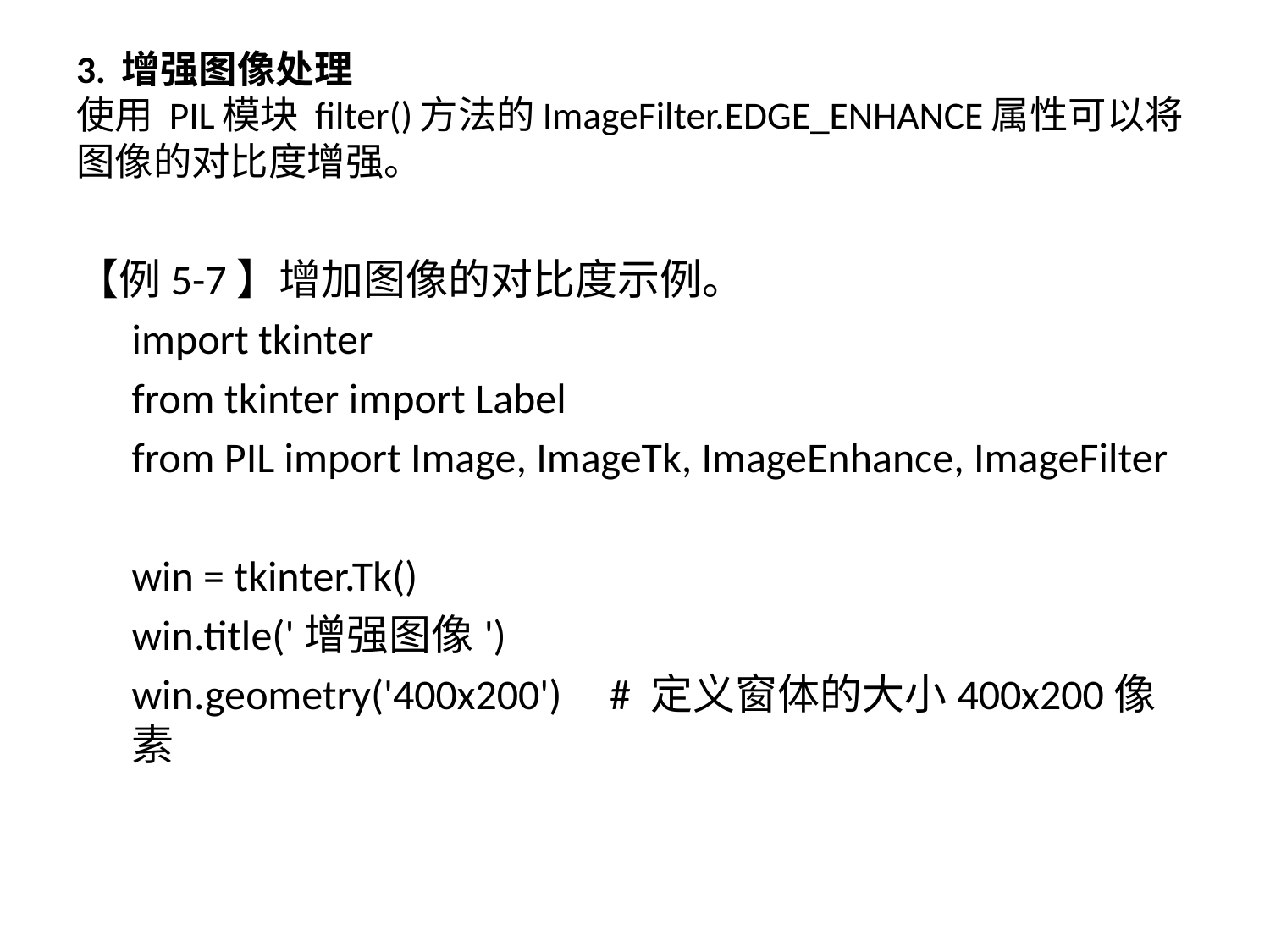

# 3. 增强图像处理 使用 PIL模块 filter()方法的ImageFilter.EDGE_ENHANCE属性可以将图像的对比度增强。
【例5-7】增加图像的对比度示例。
import tkinter
from tkinter import Label
from PIL import Image, ImageTk, ImageEnhance, ImageFilter

win = tkinter.Tk()
win.title('增强图像')
win.geometry('400x200')     # 定义窗体的大小400x200像素